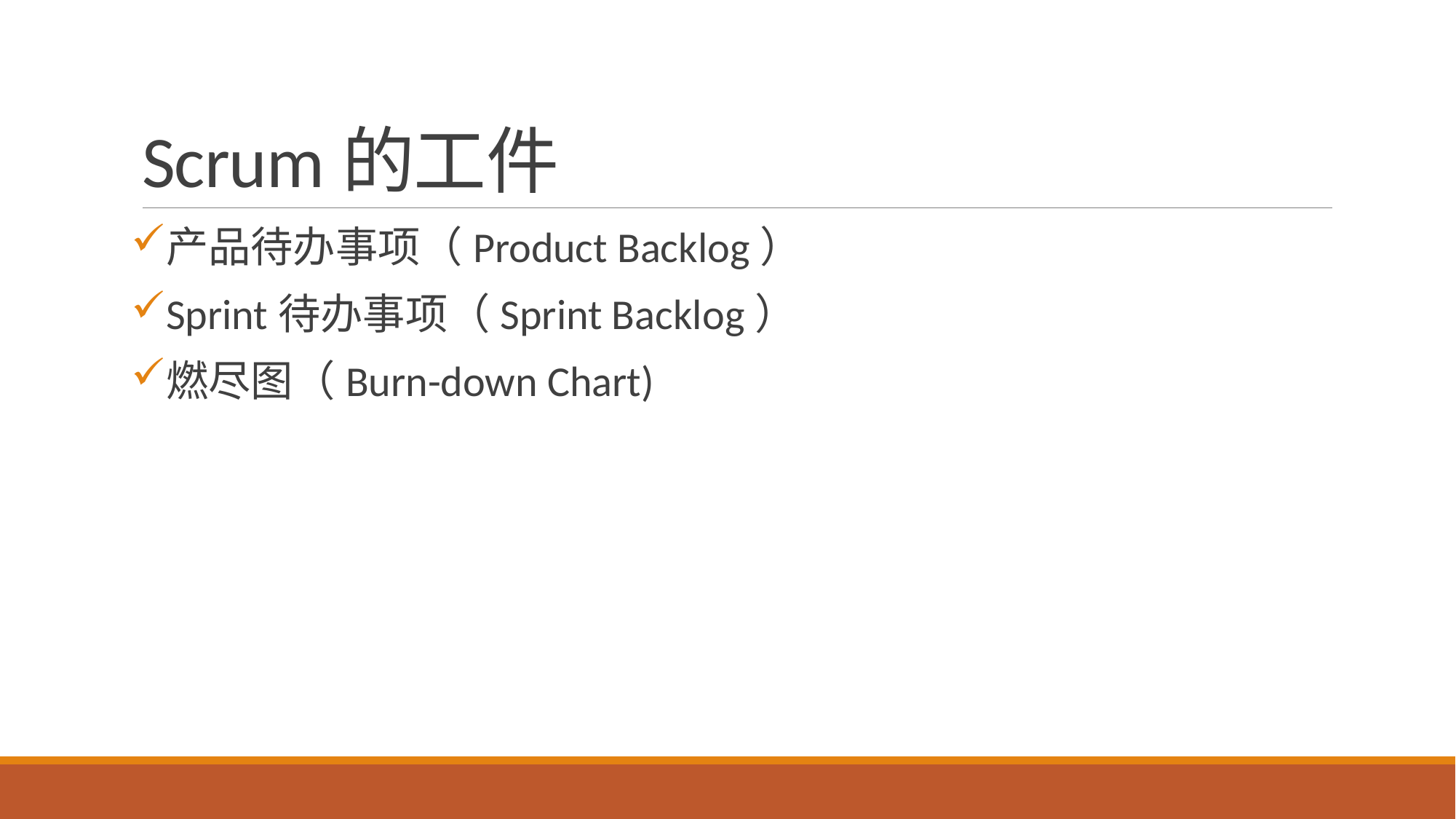

# Scrum的工件
产品待办事项（Product Backlog）
Sprint待办事项（Sprint Backlog）
燃尽图（Burn-down Chart)